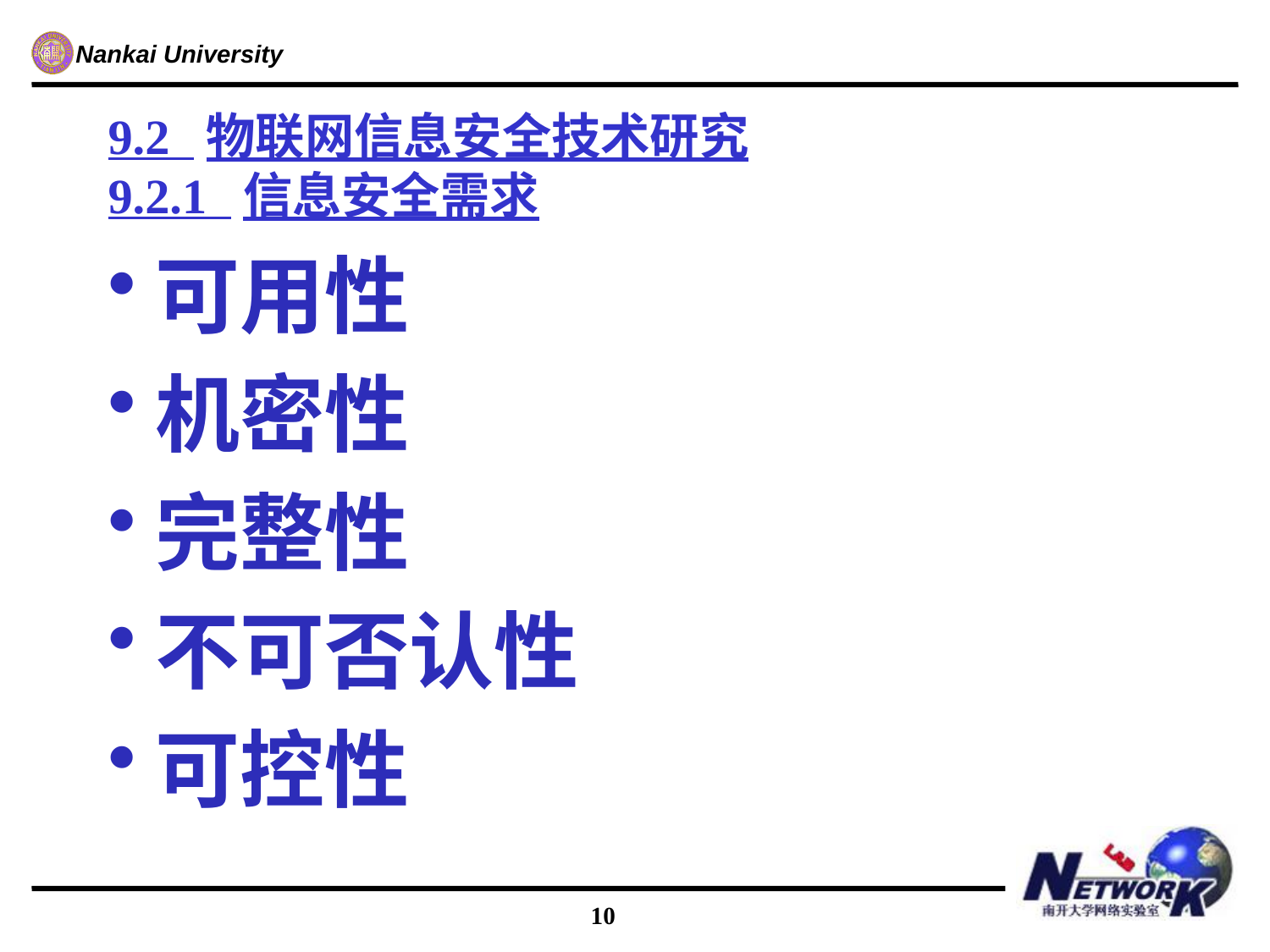

# 9.2  物联网信息安全技术研究 9.2.1  信息安全需求
可用性
机密性
完整性
不可否认性
可控性
10